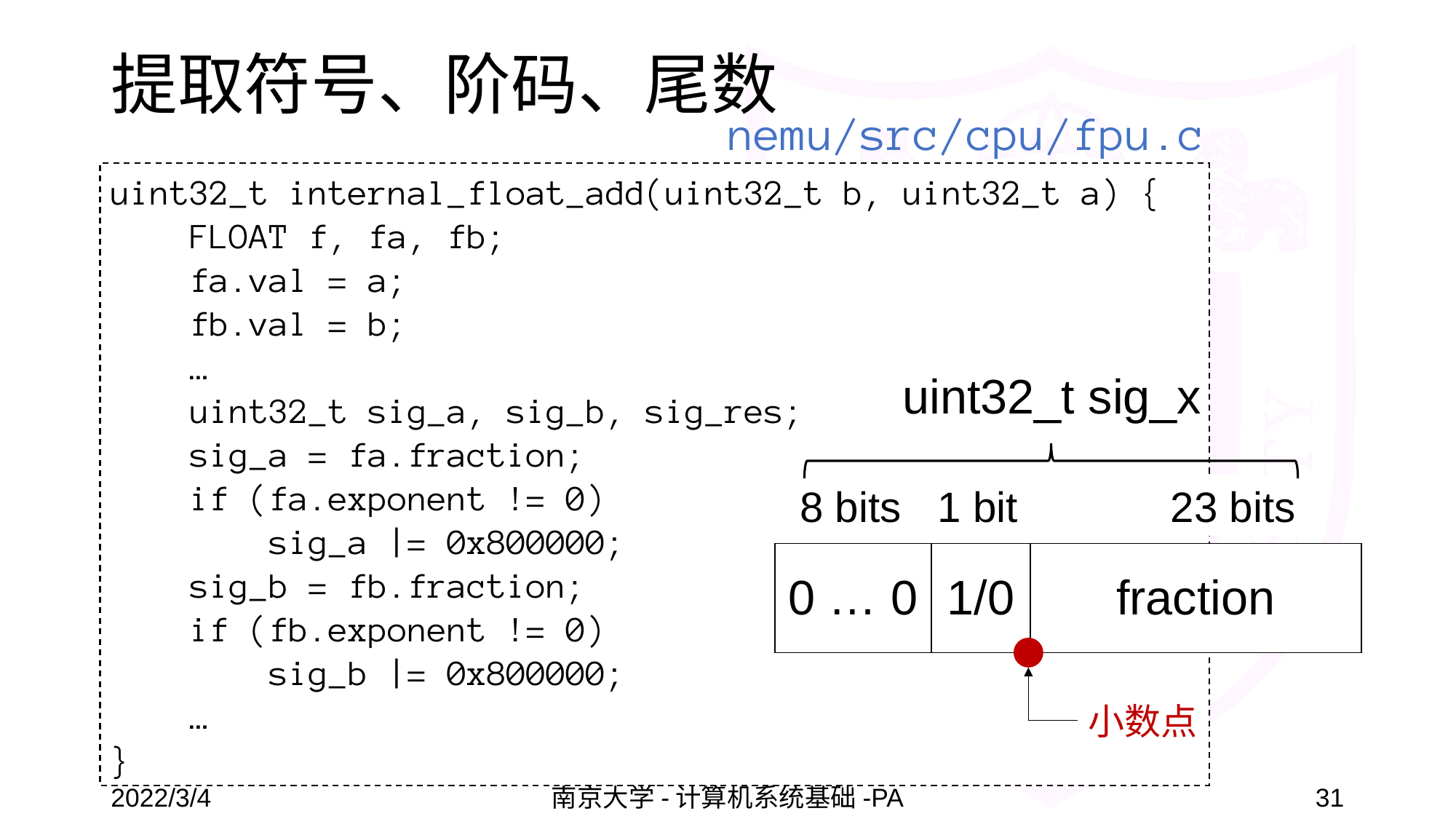

# 提取符号、阶码、尾数
nemu/src/cpu/fpu.c
uint32_t internal_float_add(uint32_t b, uint32_t a) {
    FLOAT f, fa, fb;
    fa.val = a;
    fb.val = b;
    …
    uint32_t sig_a, sig_b, sig_res;
    sig_a = fa.fraction;
    if (fa.exponent != 0)
        sig_a |= 0x800000;
    sig_b = fb.fraction;
    if (fb.exponent != 0)
        sig_b |= 0x800000;
    …
}

uint32_t sig_x
8 bits
1 bit
23 bits
| 0 … 0 | 1/0 | fraction |
| --- | --- | --- |

小数点
2022/3/4
南京大学-计算机系统基础-PA
31